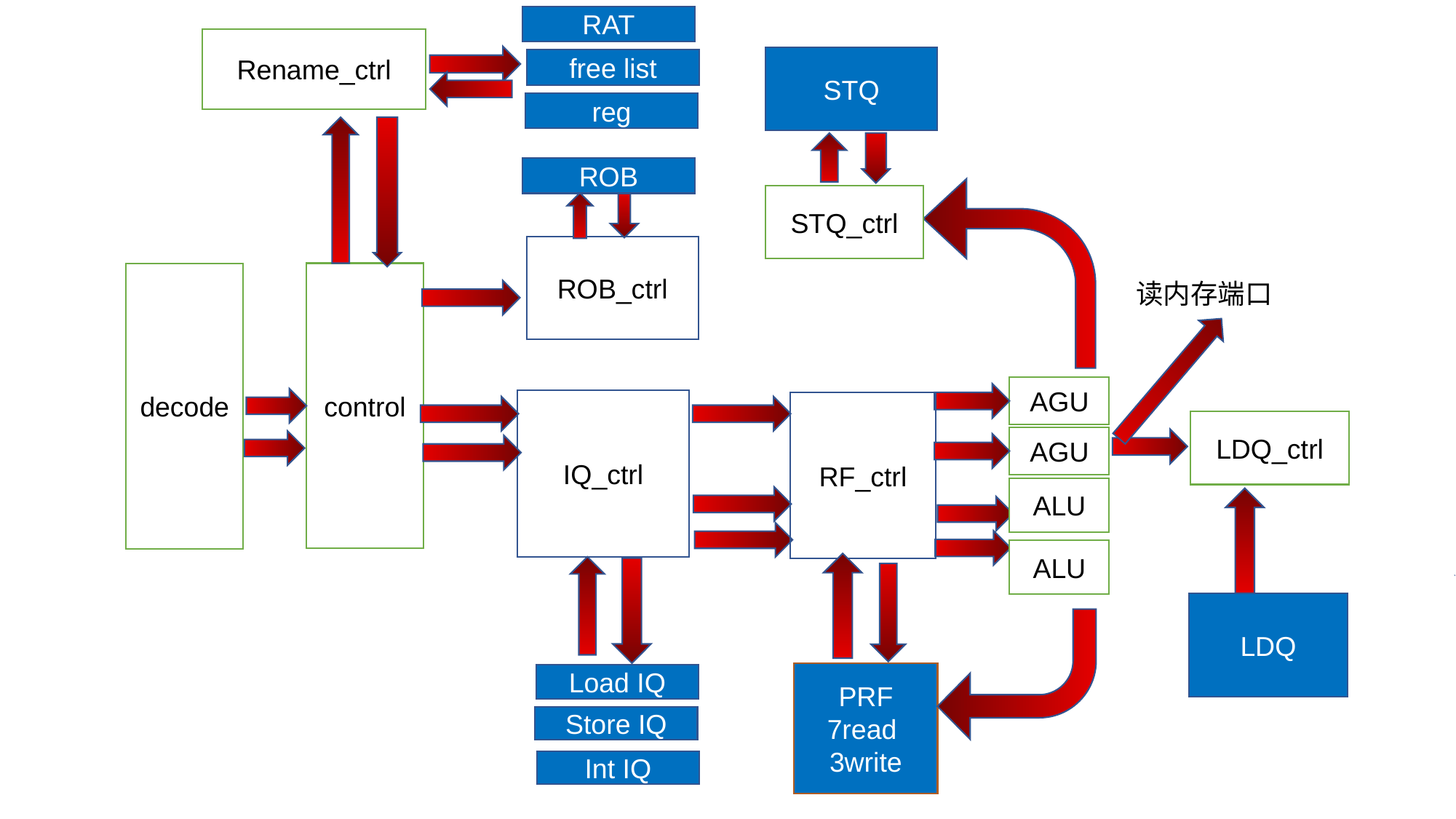

RAT
Rename_ctrl

STQ
free list

reg

ROB

STQ_ctrl

ROB_ctrl
指令队列
control
decode
读内存端口

AGU

IQ_ctrl
RF_ctrl

LDQ_ctrl
AGU

ALU

ALU

LDQ

PRF
7read
3write
Load IQ
Store IQ
Int IQ